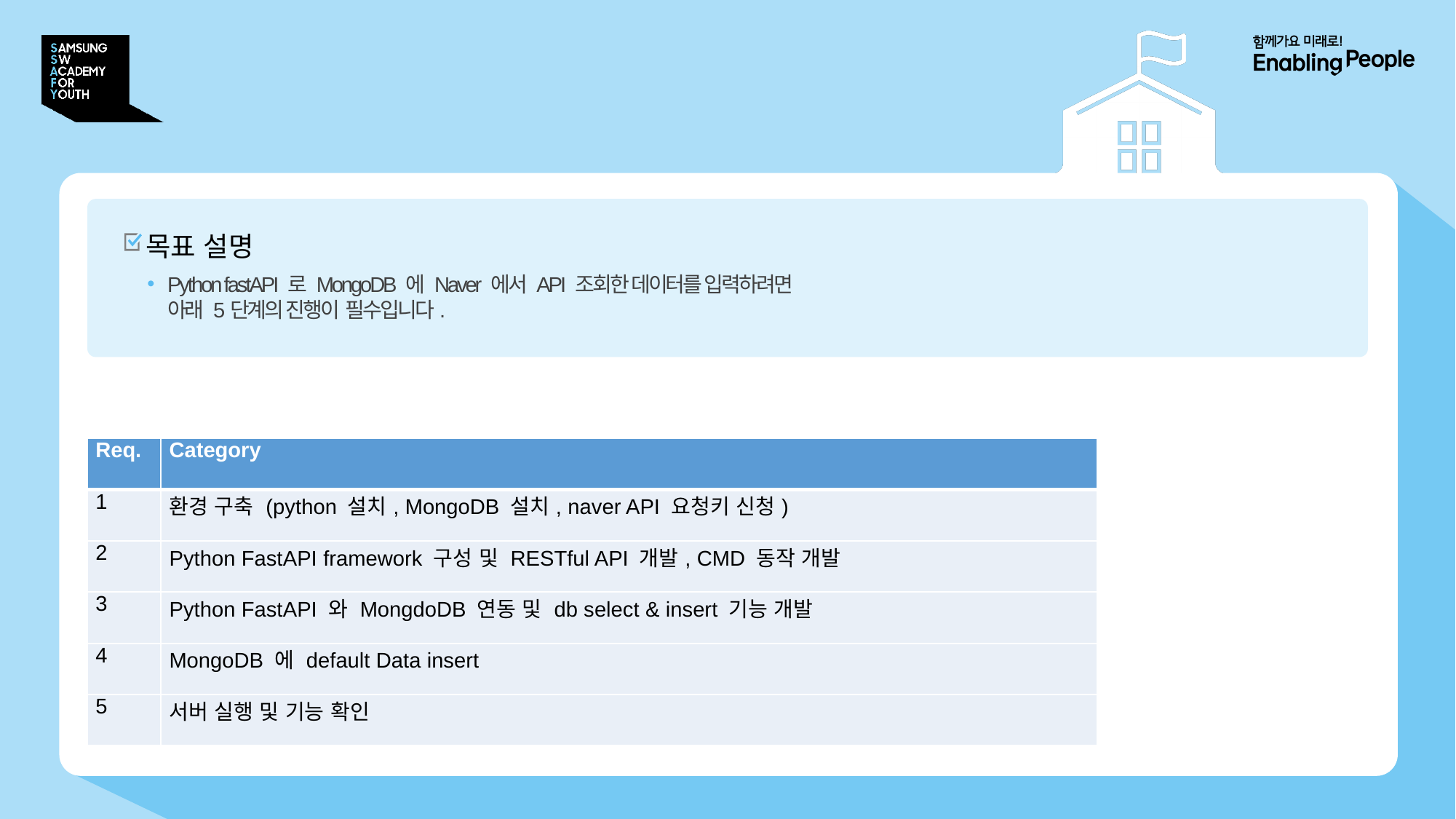

# 필수 지식 학습

목표 설명
Python fastAPI 로 MongoDB 에 Naver 에서 API 조회한 데이터를 입력하려면
아래 5단계의 진행이  필수입니다.

| Req. | Category |
| --- | --- |
| 1 | 환경 구축 (python 설치, MongoDB 설치, naver API 요청키 신청) |
| 2 | Python FastAPI framework 구성 및 RESTful API 개발, CMD 동작 개발 |
| 3 | Python FastAPI 와 MongdoDB 연동 및 db select & insert 기능 개발 |
| 4 | MongoDB 에 default Data insert |
| 5 | 서버 실행 및 기능 확인 |